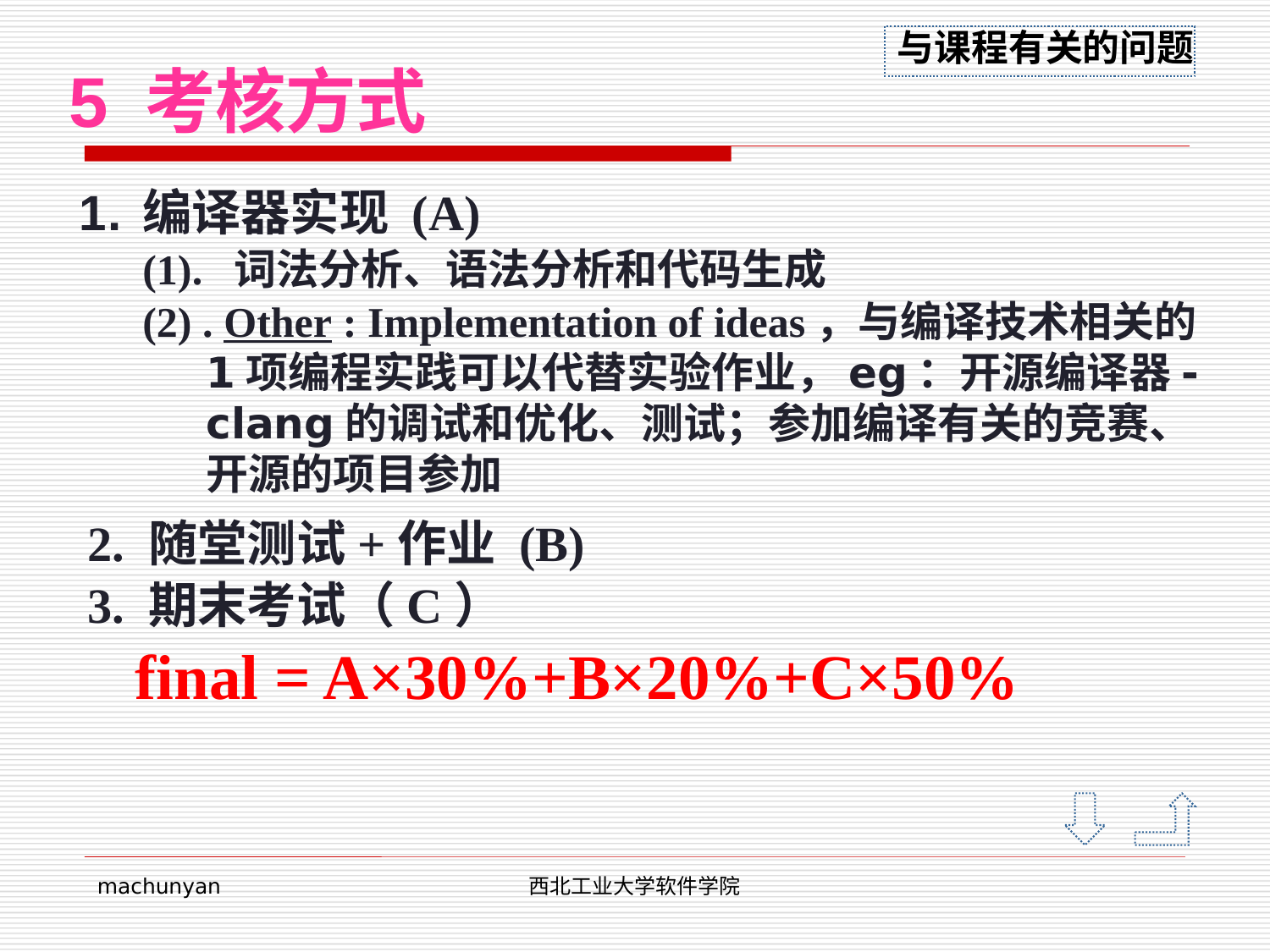

5 考核方式
编译器实现 (A)
(1).  词法分析、语法分析和代码生成
(2) . Other : Implementation of ideas，与编译技术相关的1项编程实践可以代替实验作业，eg：开源编译器-clang的调试和优化、测试；参加编译有关的竞赛、开源的项目参加
2. 随堂测试+作业 (B)
3. 期末考试（C）
   final = A×30%+B×20%+C×50%

machunyan
西北工业大学软件学院
11